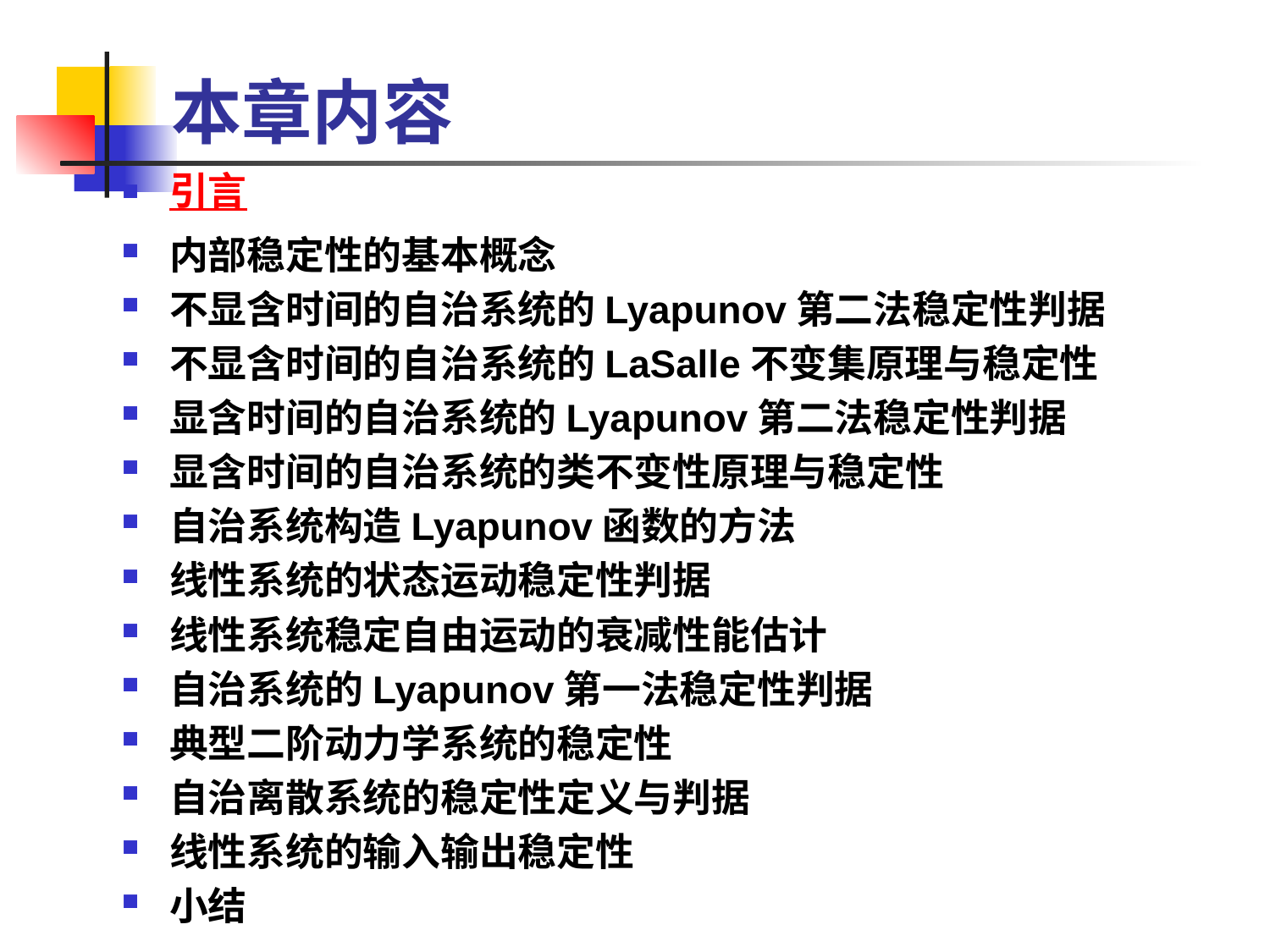

# 本章内容
引言
内部稳定性的基本概念
不显含时间的自治系统的Lyapunov第二法稳定性判据
不显含时间的自治系统的LaSalle不变集原理与稳定性
显含时间的自治系统的Lyapunov第二法稳定性判据
显含时间的自治系统的类不变性原理与稳定性
自治系统构造Lyapunov函数的方法
线性系统的状态运动稳定性判据
线性系统稳定自由运动的衰减性能估计
自治系统的Lyapunov第一法稳定性判据
典型二阶动力学系统的稳定性
自治离散系统的稳定性定义与判据
线性系统的输入输出稳定性
小结